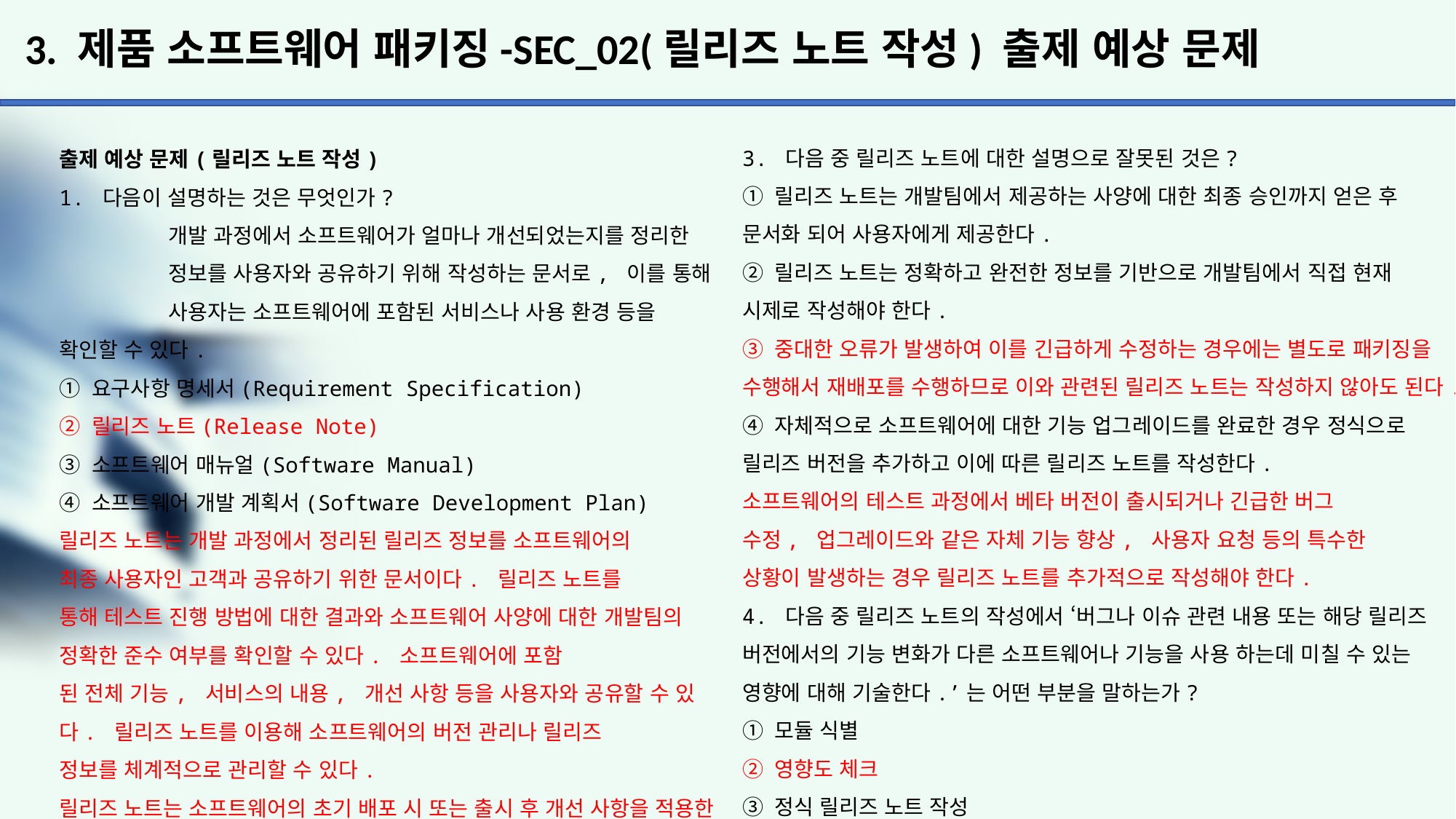

# 3. 제품 소프트웨어 패키징-SEC_02(릴리즈 노트 작성) 출제 예상 문제
3. 다음 중 릴리즈 노트에 대한 설명으로 잘못된 것은?
① 릴리즈 노트는 개발팀에서 제공하는 사양에 대한 최종 승인까지 얻은 후 문서화 되어 사용자에게 제공한다.
② 릴리즈 노트는 정확하고 완전한 정보를 기반으로 개발팀에서 직접 현재 시제로 작성해야 한다.
③ 중대한 오류가 발생하여 이를 긴급하게 수정하는 경우에는 별도로 패키징을 수행해서 재배포를 수행하므로 이와 관련된 릴리즈 노트는 작성하지 않아도 된다.
④ 자체적으로 소프트웨어에 대한 기능 업그레이드를 완료한 경우 정식으로 릴리즈 버전을 추가하고 이에 따른 릴리즈 노트를 작성한다.
소프트웨어의 테스트 과정에서 베타 버전이 출시되거나 긴급한 버그
수정, 업그레이드와 같은 자체 기능 향상, 사용자 요청 등의 특수한
상황이 발생하는 경우 릴리즈 노트를 추가적으로 작성해야 한다.
4. 다음 중 릴리즈 노트의 작성에서 ‘버그나 이슈 관련 내용 또는 해당 릴리즈 버전에서의 기능 변화가 다른 소프트웨어나 기능을 사용 하는데 미칠 수 있는 영향에 대해 기술한다.’는 어떤 부분을 말하는가?
① 모듈 식별
② 영향도 체크
③ 정식 릴리즈 노트 작성
④ 추가 개선 항목 식별
릴리즈 노트 작성 순서
1. 모듈 식별 : 모듈별 빌드 수행 후 릴리즈 노트에 작성될 내용을 확인한다.
2. 릴리즈 정보 확인 : 릴리즈 노트 이름, 소프트웨어 이름, 릴리즈 버전, 릴리즈 날짜, 노트 날짜, 노트 버전 등을 확인한다.
3. 릴리즈 노트 개요 작성 : 소프트웨어 및 변경사항 전체에 대한 간략
한 내용을 작성한다.
4. 영향도 체크 : 버그나 이슈 관련 내용 또는 해당 릴리즈 버전에서의 기능 변화가 다른 소프트웨어나 기능을 사용 하는데 미칠 수 있는 영향 에 대해 기술한다.
5. 정식 릴리즈 노트 작성 : 머리말, 개요, 영향도 체크 항목을 포함
하여 정식 릴리즈 노트에 작성될 기본 사항들을 작성한다.
6. 추가 개선 항목 식별 : 추가 버전 릴리즈 노트 작성이 필요한 경우
릴리즈 노트를 작성한다.
출제 예상 문제(릴리즈 노트 작성)
1. 다음이 설명하는 것은 무엇인가?
	개발 과정에서 소프트웨어가 얼마나 개선되었는지를 정리한
	정보를 사용자와 공유하기 위해 작성하는 문서로, 이를 통해
	사용자는 소프트웨어에 포함된 서비스나 사용 환경 등을 	확인할 수 있다.
① 요구사항 명세서(Requirement Specification)
② 릴리즈 노트(Release Note)
③ 소프트웨어 매뉴얼(Software Manual)
④ 소프트웨어 개발 계획서(Software Development Plan)
릴리즈 노트는 개발 과정에서 정리된 릴리즈 정보를 소프트웨어의
최종 사용자인 고객과 공유하기 위한 문서이다. 릴리즈 노트를
통해 테스트 진행 방법에 대한 결과와 소프트웨어 사양에 대한 개발팀의 정확한 준수 여부를 확인할 수 있다. 소프트웨어에 포함
된 전체 기능, 서비스의 내용, 개선 사항 등을 사용자와 공유할 수 있다. 릴리즈 노트를 이용해 소프트웨어의 버전 관리나 릴리즈
정보를 체계적으로 관리할 수 있다.
릴리즈 노트는 소프트웨어의 초기 배포 시 또는 출시 후 개선 사항을 적용한 추가 배포 시에 제공한다.
소프트웨어의 초기 배포 시 제공되는 릴리즈 노트에서는 소프트웨어에 포함된 기능이나 사용 환경에 대한 내용을 확인할
수 있다. 소프트웨어 출시 후 개선된 작업이 있을 때마다 관련
내용을 릴리즈 노트에 담아서 제공을 한다.
릴리즈 노트에 정리된 정보들은 철저한 테스트를 거친 것이며,
개발팀에서 제공하는 소프트웨어 사양에 대한 최종 승인을 얻은 후 문서화 되어 제공된다.
2. 다음 중 릴리즈 노트를 통해 확인하거나 수행할 수 있는 내용 이 아닌 것은?
① 테스트 진행 방법에 대한 결과를 확인할 수 있다.
② 소프트웨어 사양에 대한 개발팀의 정확한 준수 여부를 확인할 수 있다.
③ 소프트웨어에 포함된 전체 기능, 서비스의 내용, 개선 사항 등 을 확인할 수 있다.
④ 사용자의 소프트웨어 구매 성향이나 소프트웨어 구매 시 고려 사항 등을 확인할 수 있다.